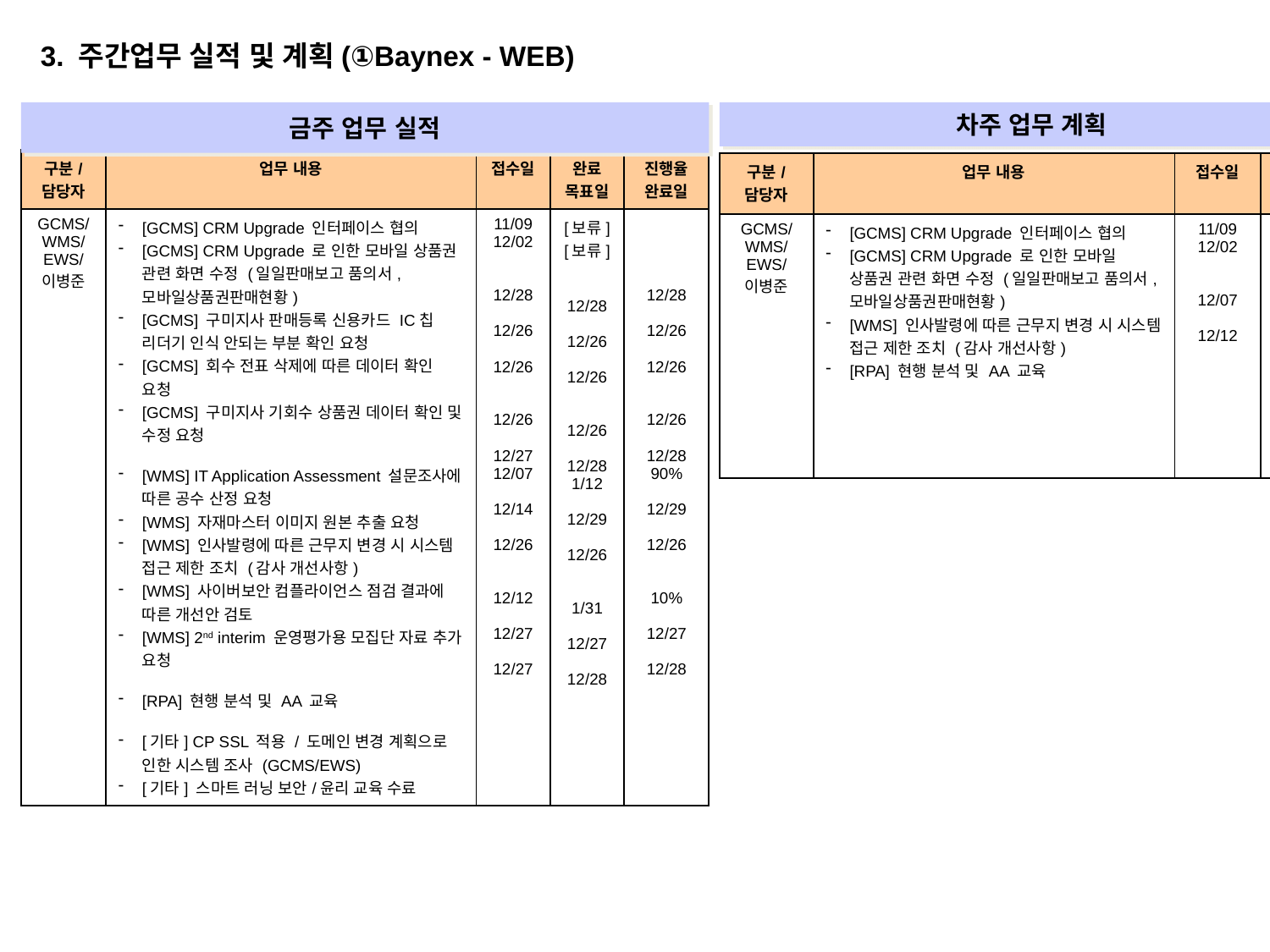

3. 주간업무 실적 및 계획(①Baynex - WEB)
금주 업무 실적
차주 업무 계획
| 구분/ 담당자 | 업무 내용 | 접수일 | 완료 목표일 | 진행율 완료일 |
| --- | --- | --- | --- | --- |
| GCMS/ WMS/ EWS/ 이병준 | [GCMS] CRM Upgrade 인터페이스 협의 [GCMS] CRM Upgrade 로 인한 모바일 상품권 관련 화면 수정 (일일판매보고 품의서, 모바일상품권판매현황) [GCMS] 구미지사 판매등록 신용카드 IC칩 리더기 인식 안되는 부분 확인 요청 [GCMS] 회수 전표 삭제에 따른 데이터 확인 요청 [GCMS] 구미지사 기회수 상품권 데이터 확인 및 수정 요청 [WMS] IT Application Assessment 설문조사에 따른 공수 산정 요청 [WMS] 자재마스터 이미지 원본 추출 요청 [WMS] 인사발령에 따른 근무지 변경 시 시스템 접근 제한 조치 (감사 개선사항) [WMS] 사이버보안 컴플라이언스 점검 결과에 따른 개선안 검토 [WMS] 2nd interim 운영평가용 모집단 자료 추가 요청 [RPA] 현행 분석 및 AA 교육 [기타] CP SSL 적용 / 도메인 변경 계획으로 인한 시스템 조사 (GCMS/EWS) [기타] 스마트 러닝 보안/윤리 교육 수료 | 11/09 12/02 12/28 12/26 12/26 12/26 12/27 12/07 12/14 12/26 12/12 12/27 12/27 | [보류] [보류] 12/28 12/26 12/26 12/26 12/28 1/12 12/29 12/26 1/31 12/27 12/28 | 12/28 12/26 12/26 12/26 12/28 90% 12/29 12/26 10% 12/27 12/28 |
| 구분/ 담당자 | 업무 내용 | 접수일 | 완료 목표일 |
| --- | --- | --- | --- |
| GCMS/ WMS/ EWS/ 이병준 | [GCMS] CRM Upgrade 인터페이스 협의 [GCMS] CRM Upgrade 로 인한 모바일 상품권 관련 화면 수정 (일일판매보고 품의서, 모바일상품권판매현황) [WMS] 인사발령에 따른 근무지 변경 시 시스템 접근 제한 조치 (감사 개선사항) [RPA] 현행 분석 및 AA 교육 | 11/09 12/02 12/07 12/12 | [보류] [보류] 1/12 1/31 |